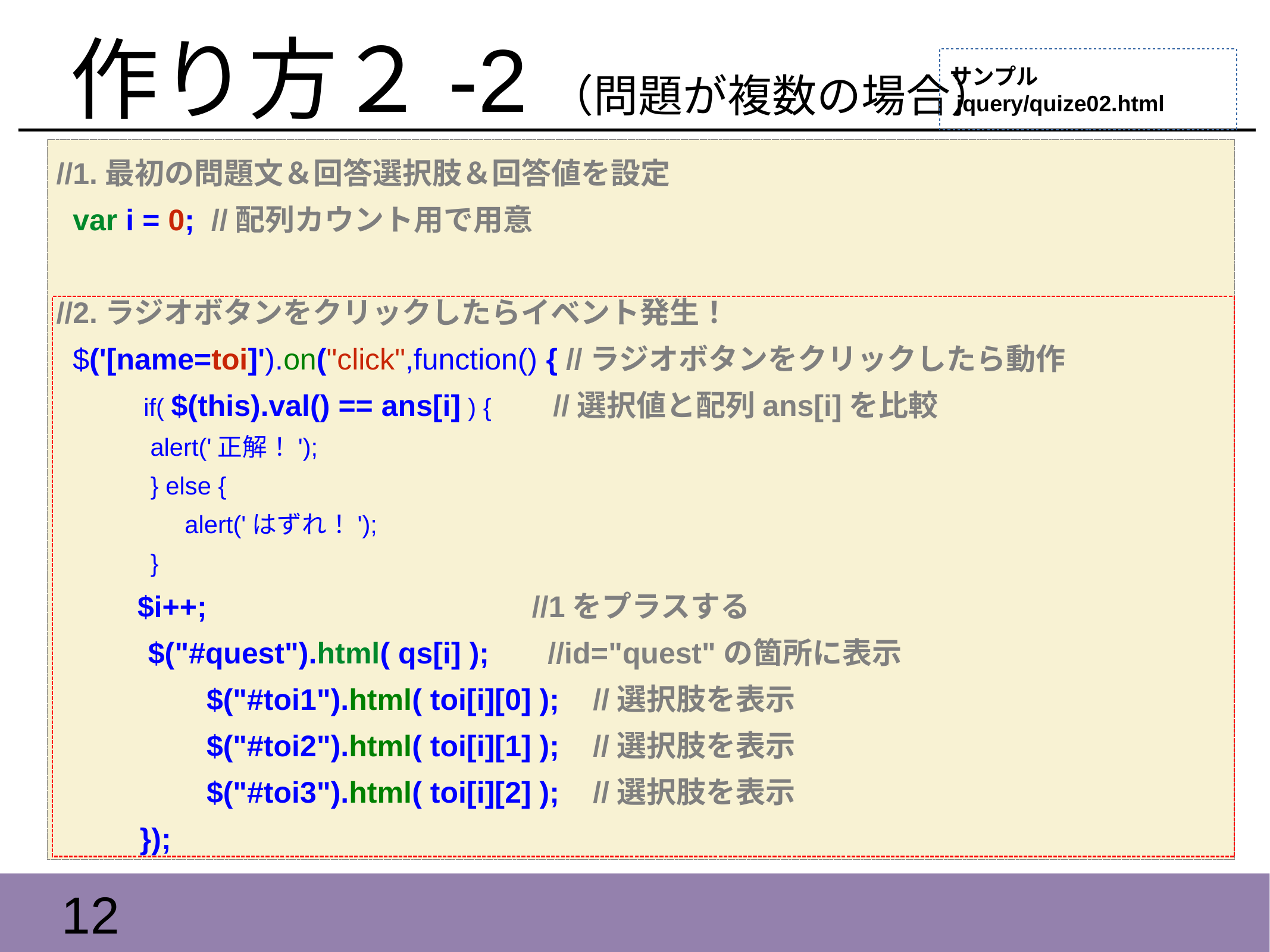

# 作り方２-2（問題が複数の場合）
サンプル
 jquery/quize02.html
//1.最初の問題文＆回答選択肢＆回答値を設定
  var i = 0;  //配列カウント用で用意

//2.ラジオボタンをクリックしたらイベント発生！
  $('[name=toi]').on("click",function() { //ラジオボタンをクリックしたら動作
   if( $(this).val() == ans[i] ) {         //選択値と配列ans[i]を比較
                alert('正解！');
    } else {
         alert('はずれ！');
    }
             $i++;                                       //1をプラスする
   $("#quest").html( qs[i] );       //id="quest"の箇所に表示
          $("#toi1").html( toi[i][0] );    //選択肢を表示
          $("#toi2").html( toi[i][1] );    //選択肢を表示
          $("#toi3").html( toi[i][2] );    //選択肢を表示
  });